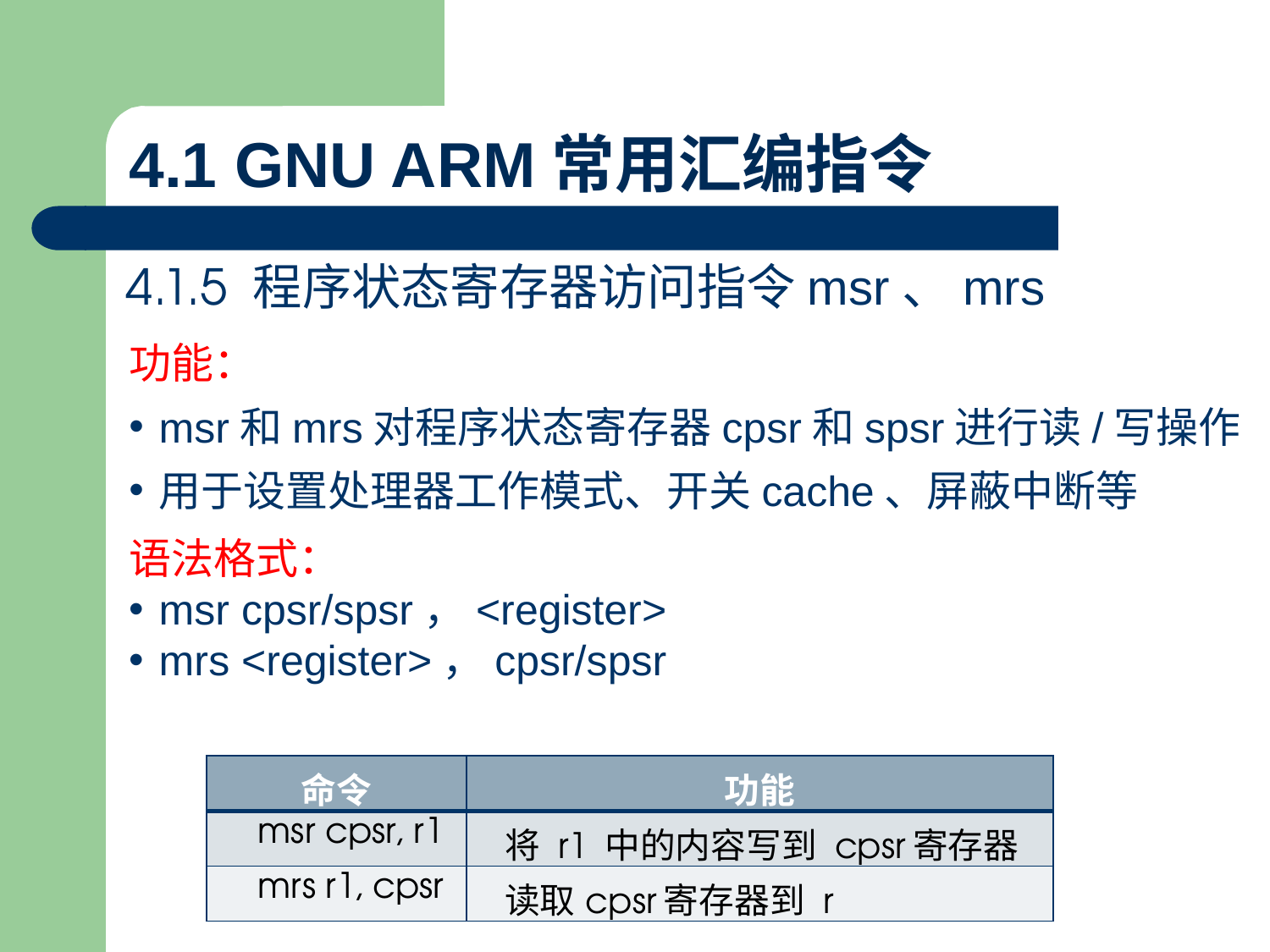

# 4.1 GNU ARM常用汇编指令
4.1.5 程序状态寄存器访问指令msr、mrs

功能：
msr和mrs对程序状态寄存器cpsr和spsr进行读/写操作
用于设置处理器工作模式、开关cache、屏蔽中断等
语法格式：
msr cpsr/spsr，<register>
mrs <register>，cpsr/spsr
| 命令 | 功能 |
| --- | --- |
| msr cpsr, r1 | 将 r1 中的内容写到 cpsr寄存器 |
| mrs r1, cpsr | 读取cpsr寄存器到 r |